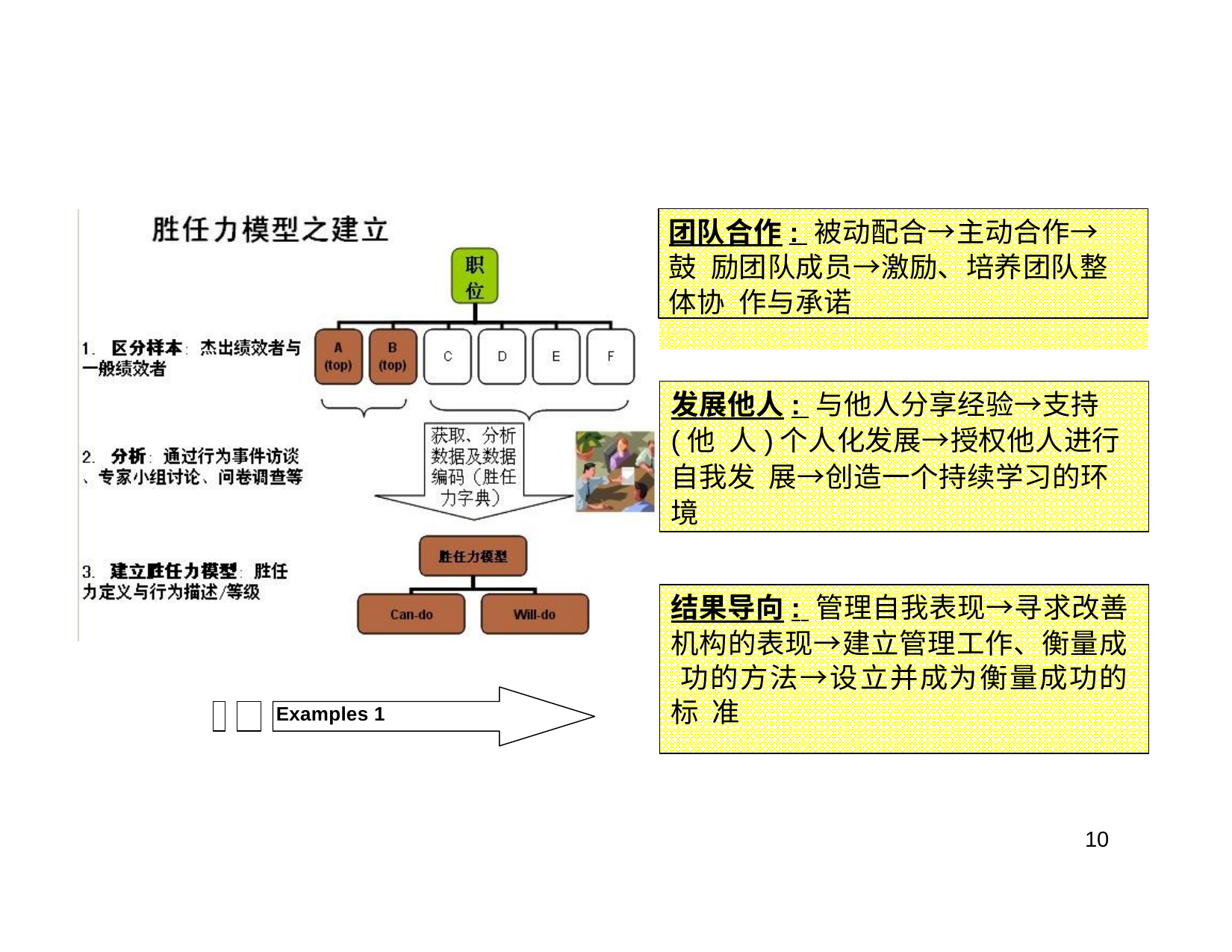

团队合作: 被动配合→主动合作→鼓  励团队成员→激励、培养团队整体协  作与承诺

发展他人: 与他人分享经验→支持(他  人)个人化发展→授权他人进行自我发  展→创造一个持续学习的环境

结果导向: 管理自我表现→寻求改善
机构的表现→建立管理工作、衡量成  功的方法→设立并成为衡量成功的标  准

Examples 1

10